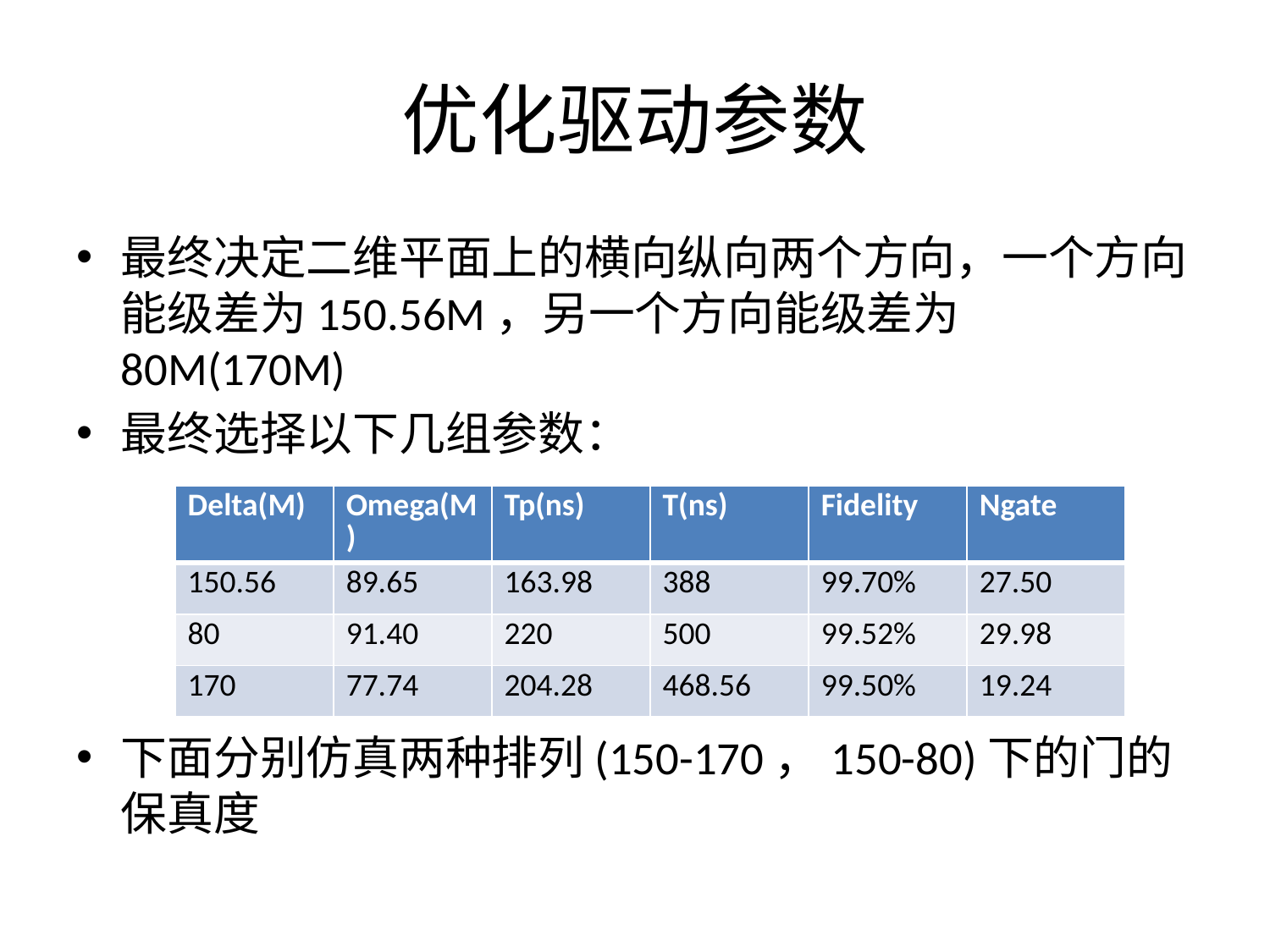

# 优化驱动参数
最终决定二维平面上的横向纵向两个方向，一个方向能级差为150.56M，另一个方向能级差为80M(170M)
最终选择以下几组参数：

下面分别仿真两种排列(150-170，150-80)下的门的保真度

| Delta(M) | Omega(M) | Tp(ns) | T(ns) | Fidelity | Ngate |
| --- | --- | --- | --- | --- | --- |
| 150.56 | 89.65 | 163.98 | 388 | 99.70% | 27.50 |
| 80 | 91.40 | 220 | 500 | 99.52% | 29.98 |
| 170 | 77.74 | 204.28 | 468.56 | 99.50% | 19.24 |